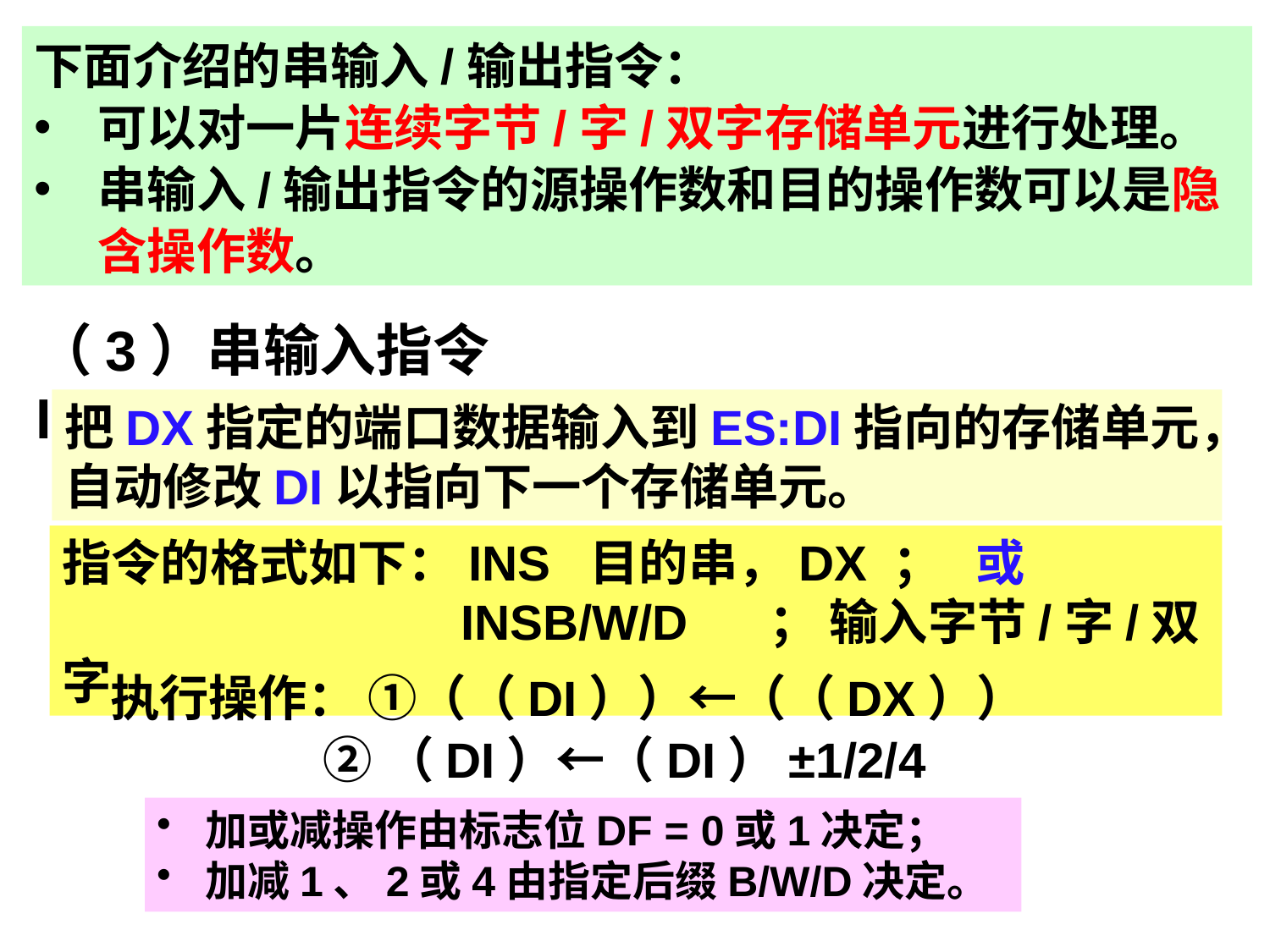

下面介绍的串输入/输出指令：
可以对一片连续字节/字/双字存储单元进行处理。
串输入/输出指令的源操作数和目的操作数可以是隐含操作数。
（3）串输入指令INS
把DX指定的端口数据输入到ES:DI指向的存储单元，自动修改DI以指向下一个存储单元。
指令的格式如下：INS  目的串，DX ；   或
                             INSB/W/D     ； 输入字节/字/双字
执行操作： ①（（DI））←（（DX））
                   ②（DI）←（DI）±1/2/4
加或减操作由标志位DF = 0或1决定；
加减1、2或4由指定后缀B/W/D决定。
16